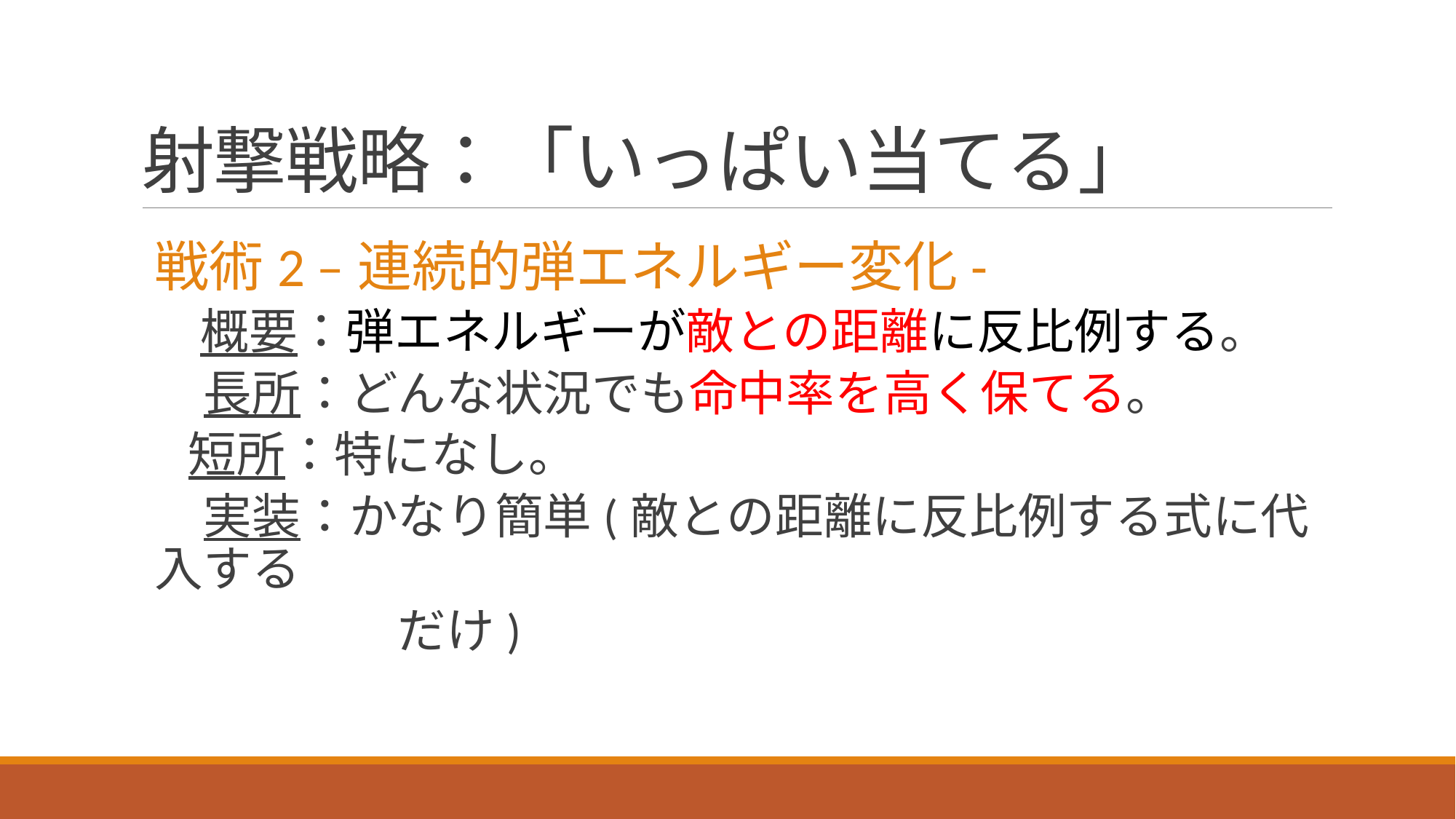

# 射撃戦略：「いっぱい当てる」
戦術2 –連続的弾エネルギー変化-
　概要：弾エネルギーが敵との距離に反比例する。
　長所：どんな状況でも命中率を高く保てる。
  短所：特になし。
　実装：かなり簡単(敵との距離に反比例する式に代入する
　　　　　だけ)